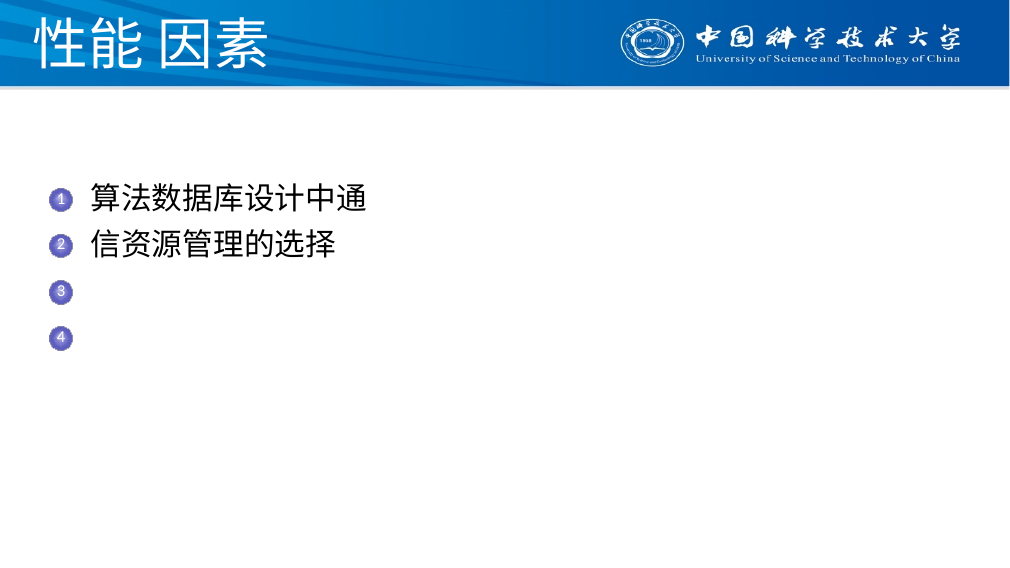

# 性能 因素
算法数据库设计中通信资源管理的选择

1

2

3

4